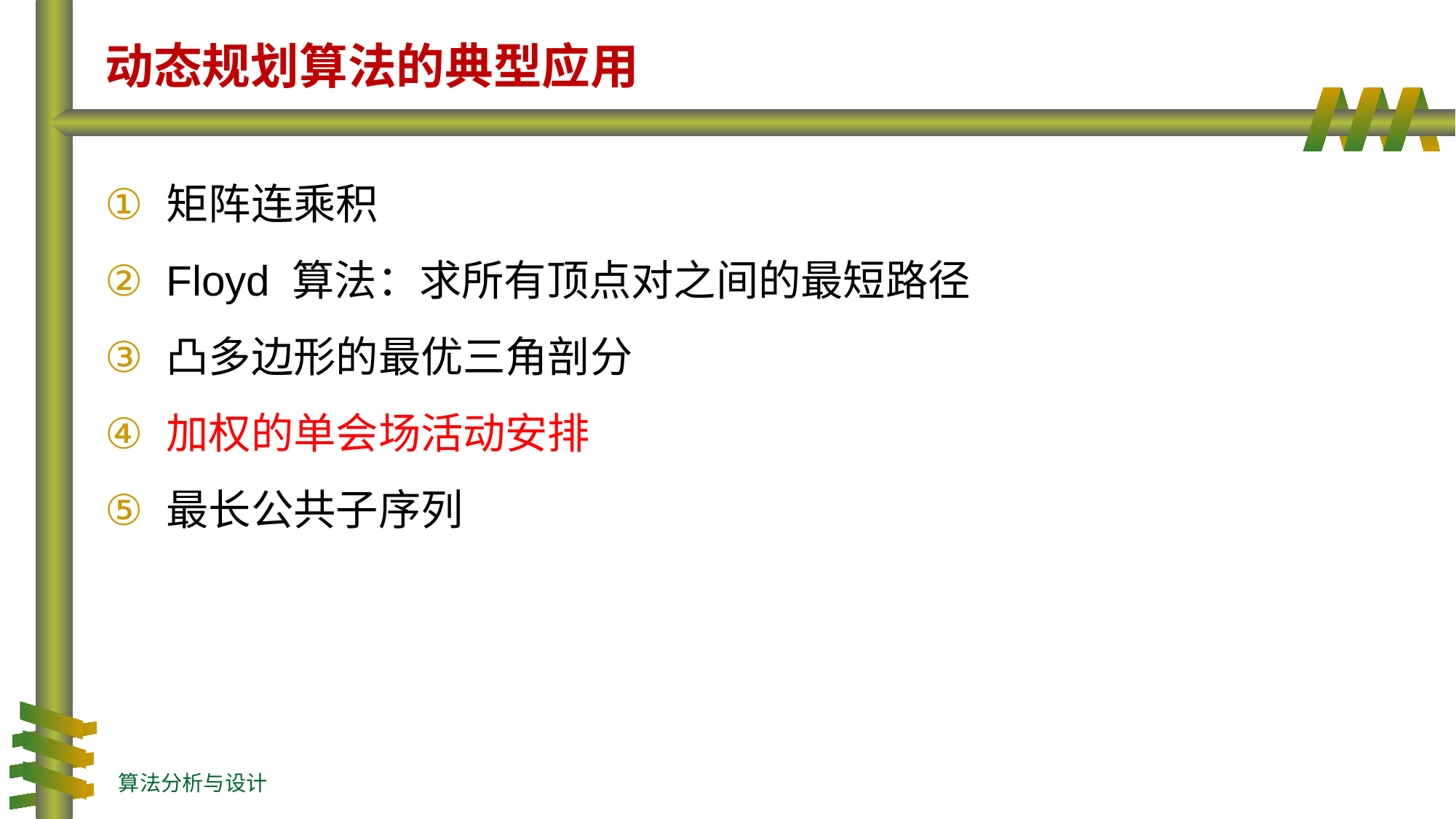

# 动态规划算法的典型应用
矩阵连乘积
Floyd 算法：求所有顶点对之间的最短路径
凸多边形的最优三角剖分
加权的单会场活动安排
最长公共子序列
算法分析与设计